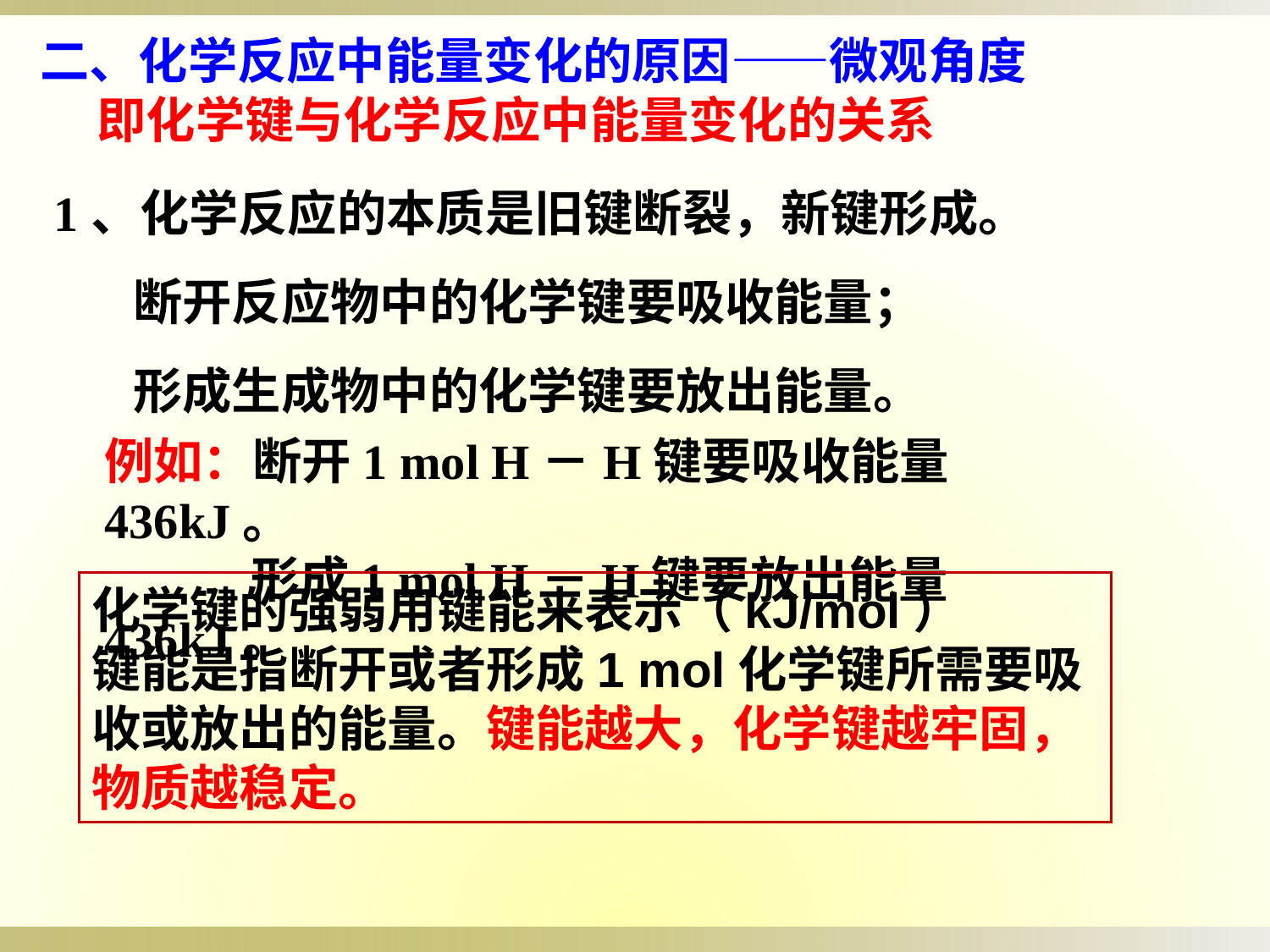

二、化学反应中能量变化的原因——微观角度
    即化学键与化学反应中能量变化的关系
1、化学反应的本质是旧键断裂，新键形成。
      断开反应物中的化学键要吸收能量；
      形成生成物中的化学键要放出能量。
例如：断开1 mol H－H键要吸收能量436kJ。
            形成1 mol H－H键要放出能量436kJ。
化学键的强弱用键能来表示（kJ/mol）
键能是指断开或者形成1 mol化学键所需要吸收或放出的能量。键能越大，化学键越牢固，物质越稳定。